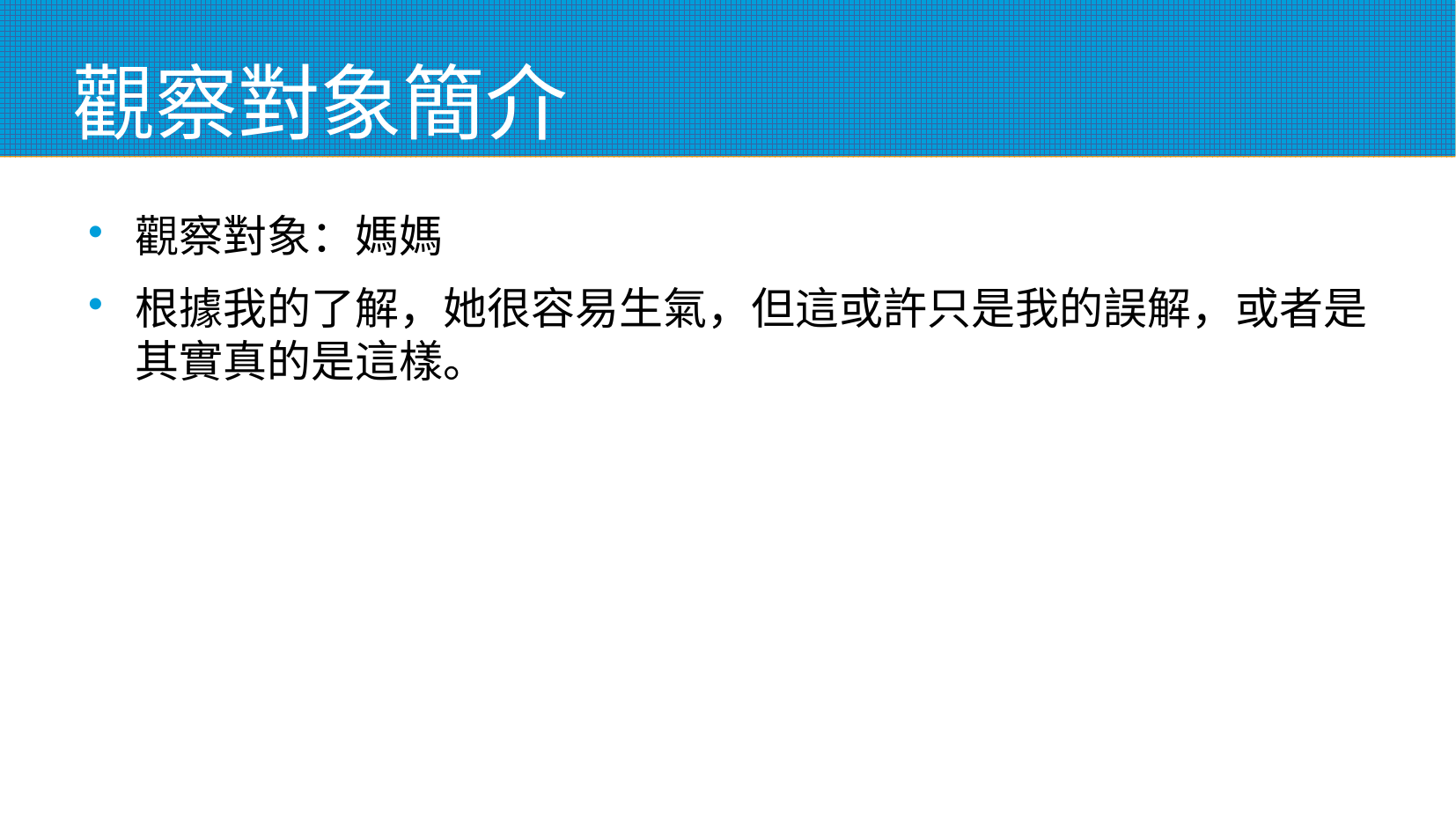

觀察對象簡介
觀察對象：媽媽
根據我的了解，她很容易生氣，但這或許只是我的誤解，或者是其實真的是這樣。